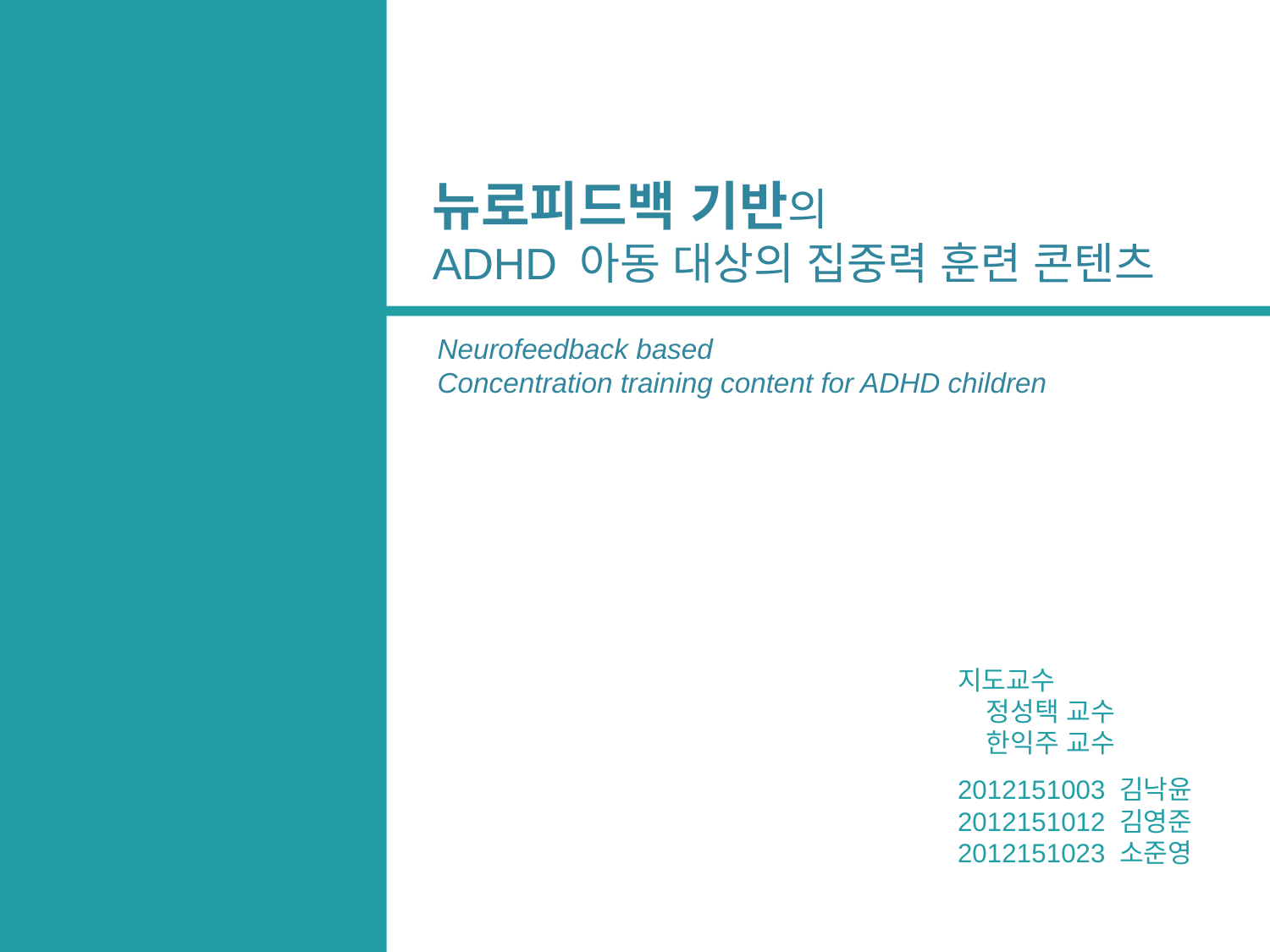

뉴로피드백 기반의
ADHD 아동 대상의 집중력 훈련 콘텐츠

Neurofeedback based
Concentration training content for ADHD children
지도교수
   정성택 교수
   한익주 교수
2012151003 김낙윤
2012151012 김영준
2012151023 소준영